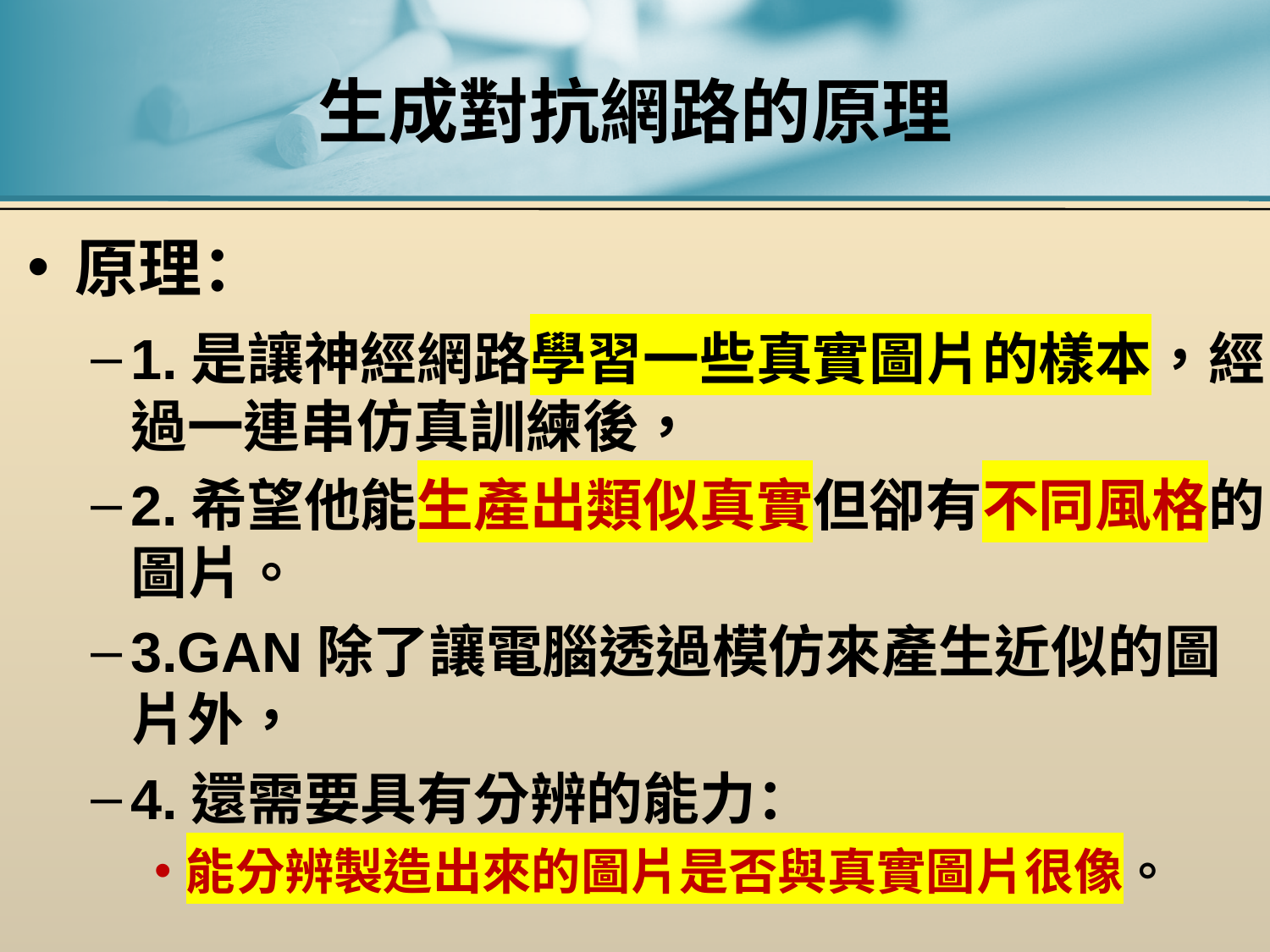

# 生成對抗網路的原理
原理：
1.是讓神經網路學習一些真實圖片的樣本，經過一連串仿真訓練後，
2.希望他能生產出類似真實但卻有不同風格的圖片。
3.GAN除了讓電腦透過模仿來產生近似的圖片外，
4.還需要具有分辨的能力：
能分辨製造出來的圖片是否與真實圖片很像。